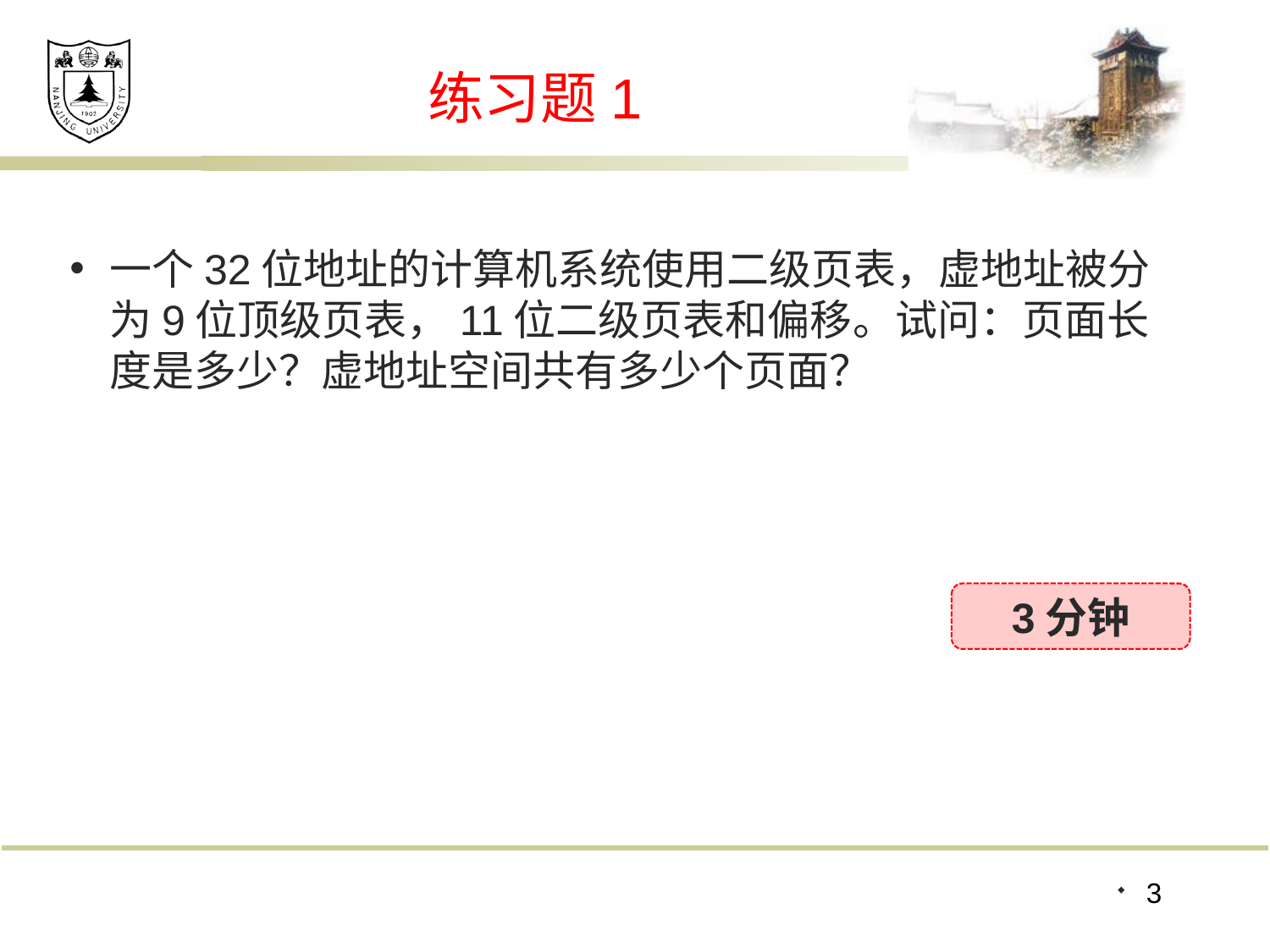

# 练习题1
一个32位地址的计算机系统使用二级页表，虚地址被分为9位顶级页表，11位二级页表和偏移。试问：页面长度是多少？虚地址空间共有多少个页面？
3分钟
3